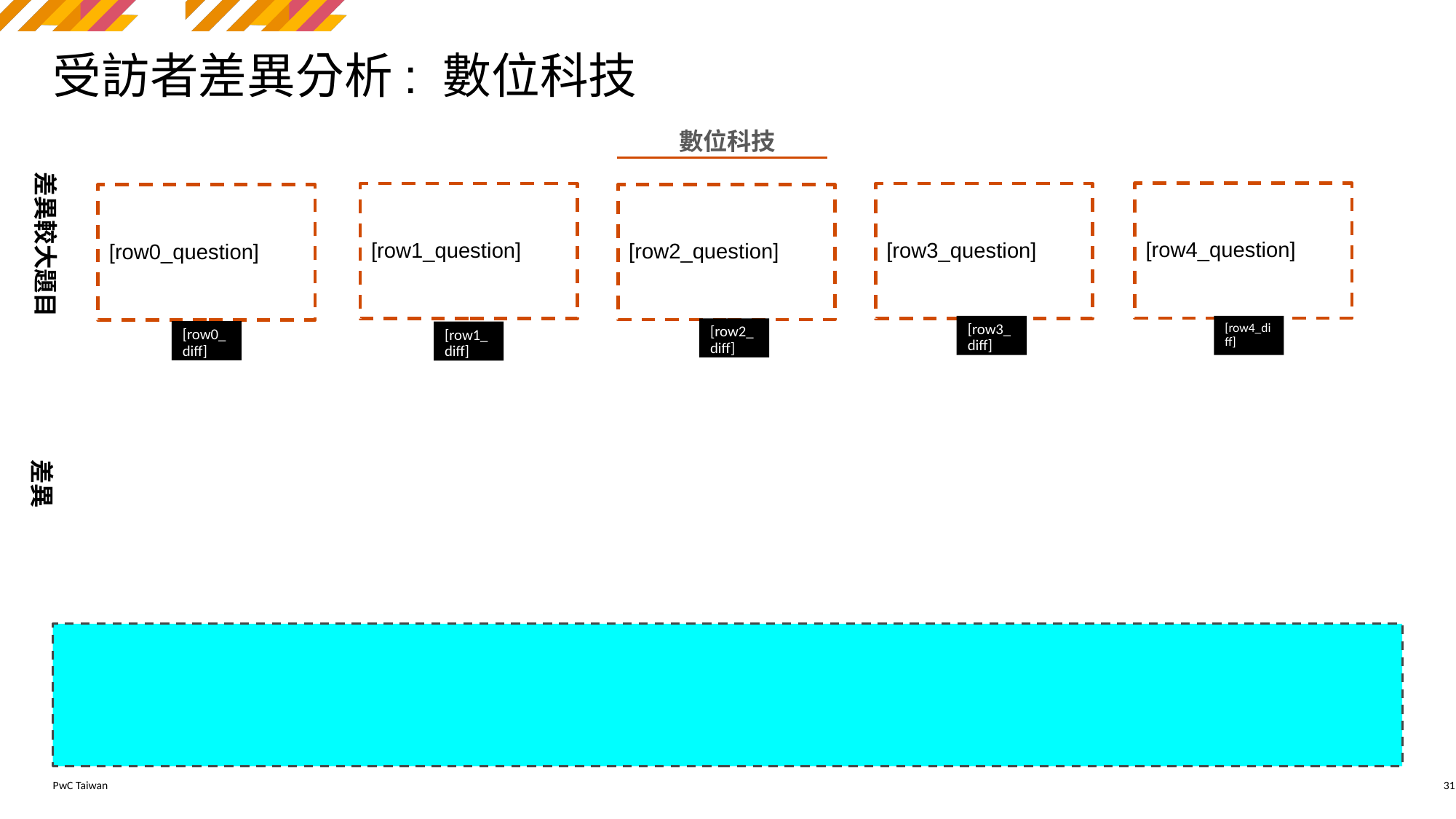

# 受訪者差異分析: 數位科技
數位科技
[row4_question]
[row3_question]
[row1_question]
[row0_question]
[row2_question]
[row3_diff]
[row4_diff]

[row2_diff]

[row0_diff]
[row1_diff]
31